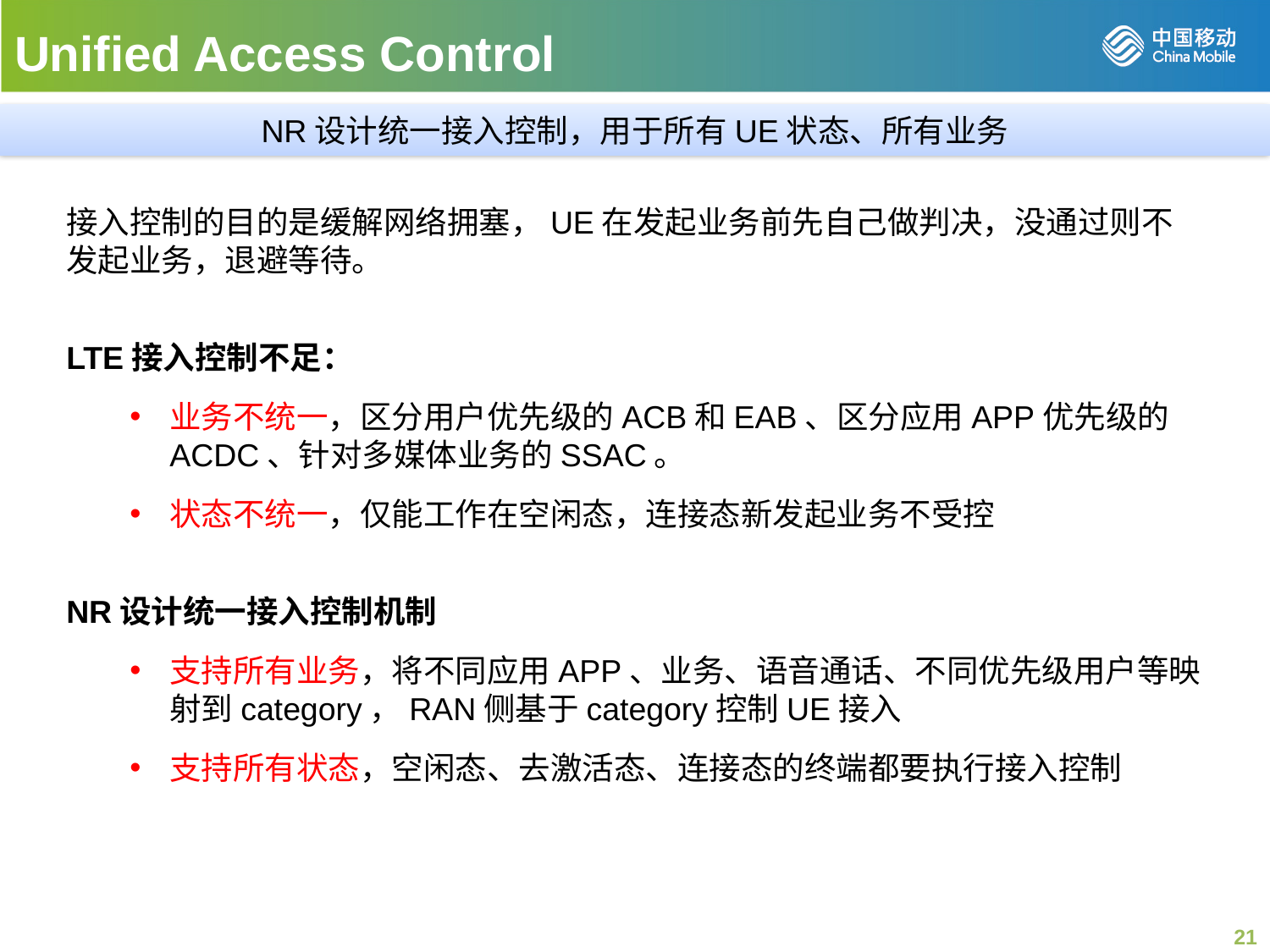

Unified Access Control
NR设计统一接入控制，用于所有UE状态、所有业务
接入控制的目的是缓解网络拥塞，UE在发起业务前先自己做判决，没通过则不发起业务，退避等待。

LTE接入控制不足：
业务不统一，区分用户优先级的ACB和EAB、区分应用APP优先级的ACDC、针对多媒体业务的SSAC。
状态不统一，仅能工作在空闲态，连接态新发起业务不受控

NR设计统一接入控制机制
支持所有业务，将不同应用APP、业务、语音通话、不同优先级用户等映射到category，RAN侧基于category控制UE接入
支持所有状态，空闲态、去激活态、连接态的终端都要执行接入控制